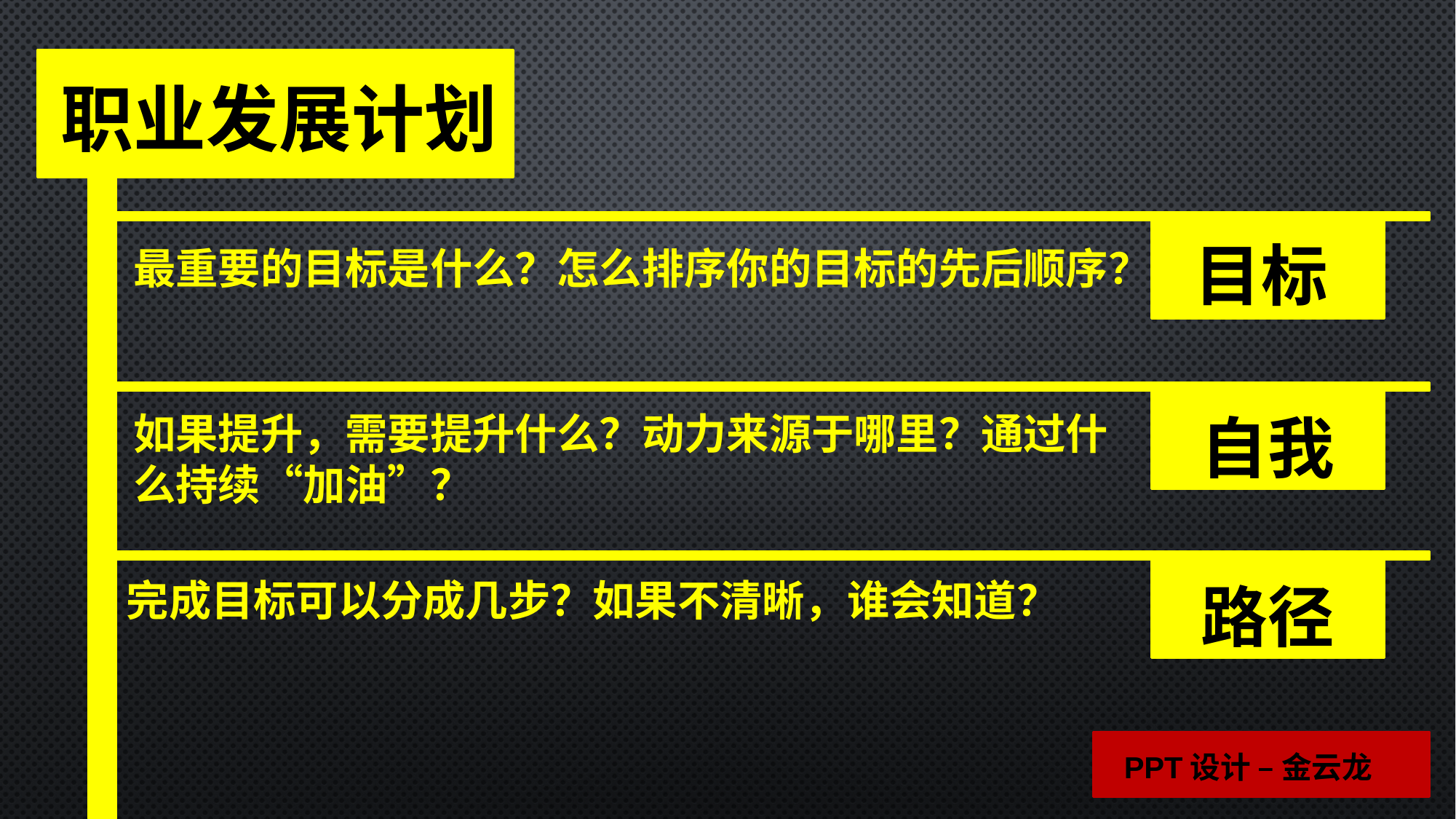

职业发展计划

目标
最重要的目标是什么？怎么排序你的目标的先后顺序？

自我
如果提升，需要提升什么？动力来源于哪里？通过什么持续“加油”？

完成目标可以分成几步？如果不清晰，谁会知道？
路径

PPT设计 – 金云龙